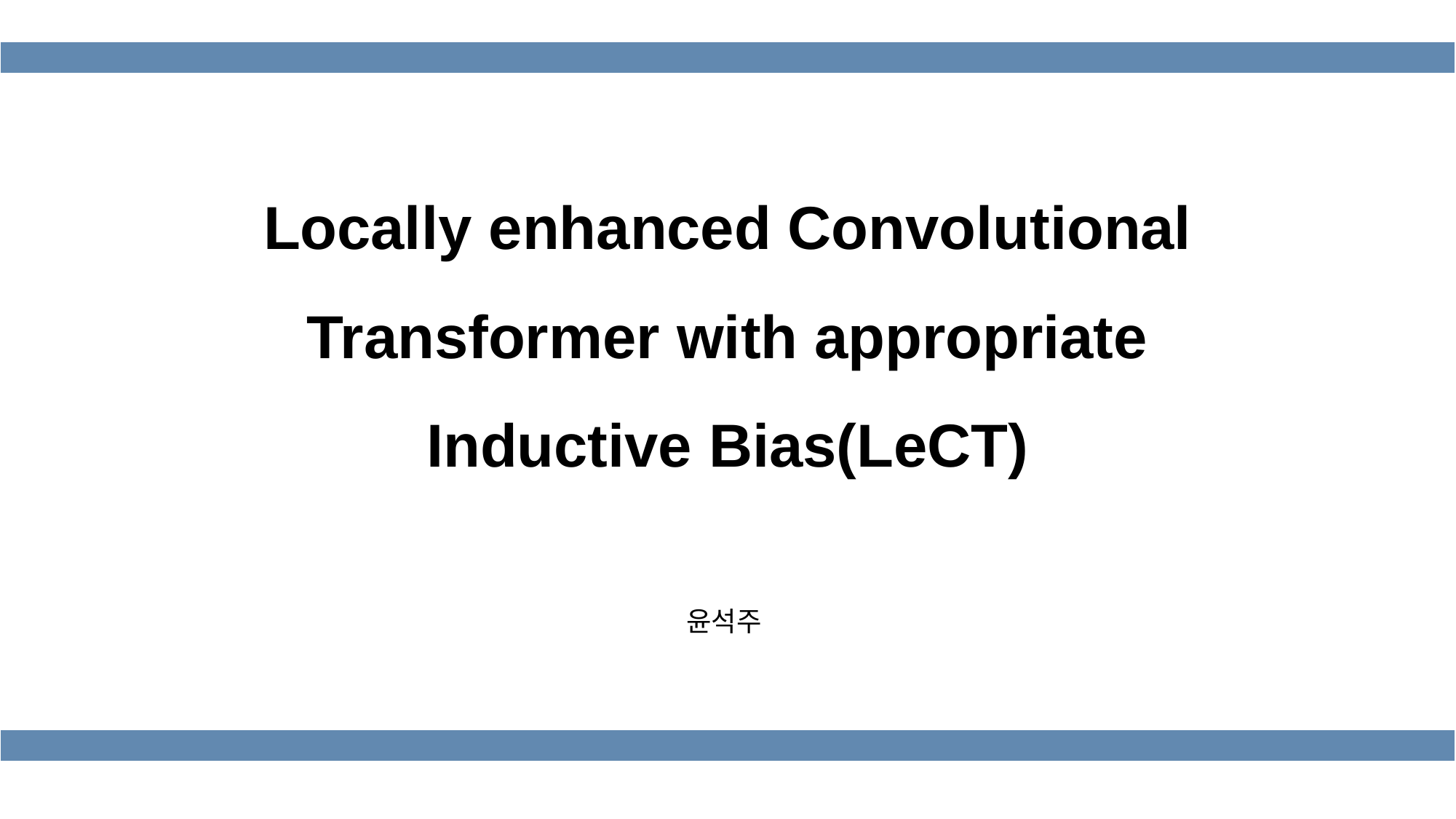

Locally enhanced Convolutional Transformer with appropriate Inductive Bias(LeCT)
윤석주